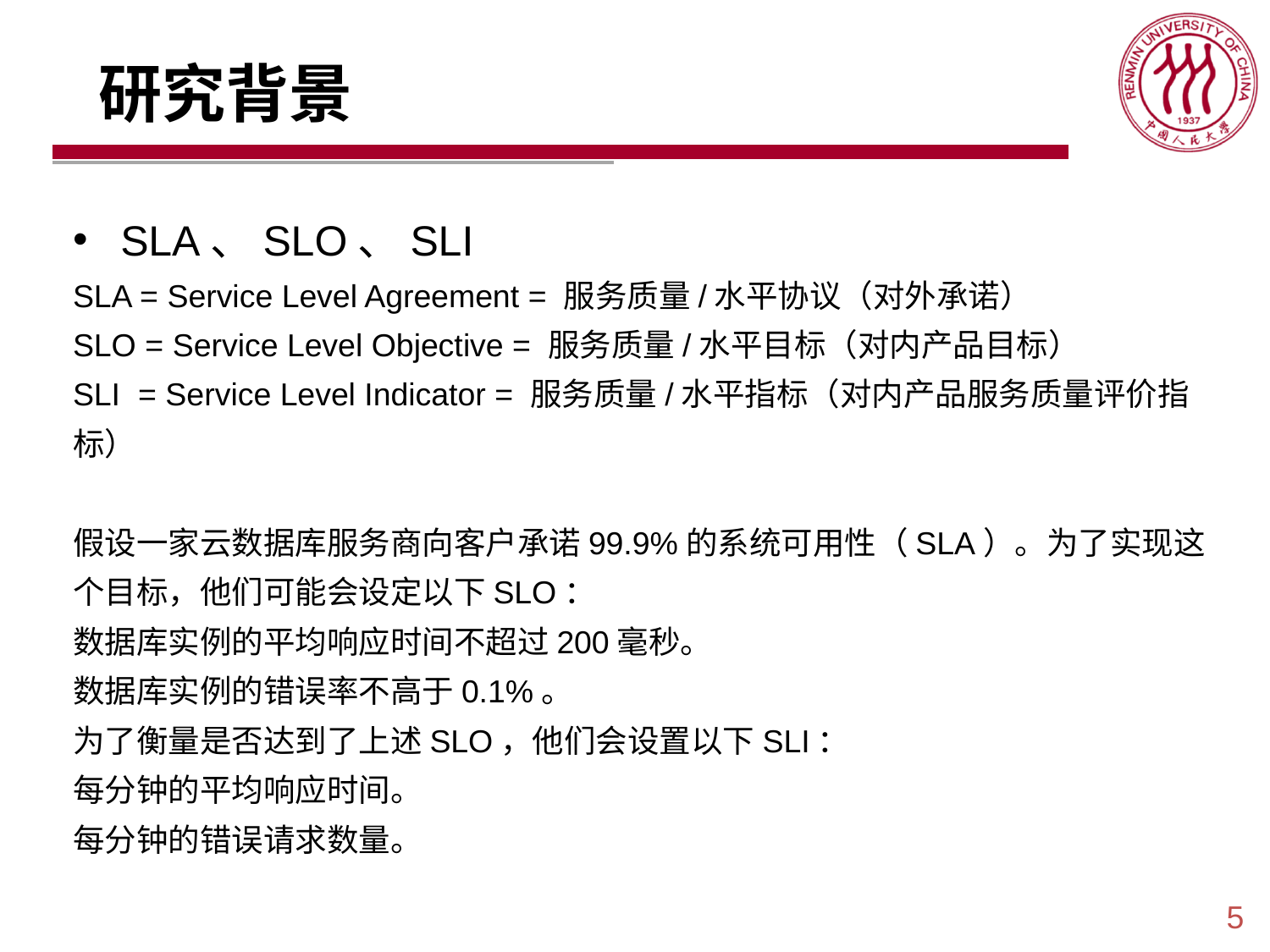

# 研究背景
SLA、SLO、SLI
SLA = Service Level Agreement = 服务质量/水平协议（对外承诺）
SLO = Service Level Objective = 服务质量/水平目标（对内产品目标）
SLI  = Service Level Indicator = 服务质量/水平指标（对内产品服务质量评价指标）

假设一家云数据库服务商向客户承诺99.9%的系统可用性（SLA）。为了实现这个目标，他们可能会设定以下SLO：
数据库实例的平均响应时间不超过200毫秒。
数据库实例的错误率不高于0.1%。
为了衡量是否达到了上述SLO，他们会设置以下SLI：
每分钟的平均响应时间。
每分钟的错误请求数量。